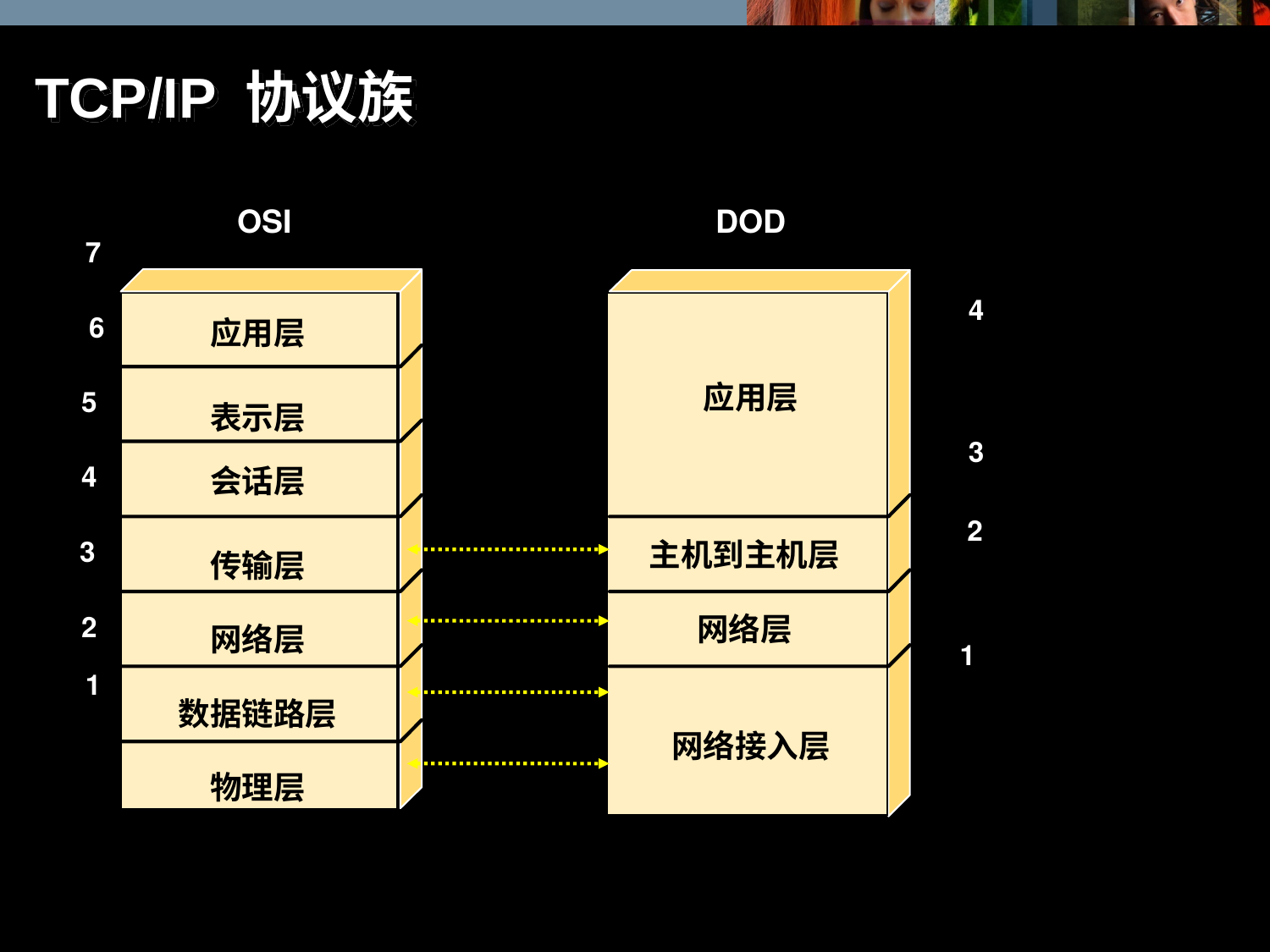

# TCP/IP 协议族
OSI
DOD
7

4

6
应用层

5
应用层
表示层

3
4
会话层

2
3
主机到主机层
传输层

2
网络层
网络层

1

1
数据链路层

网络接入层
物理层